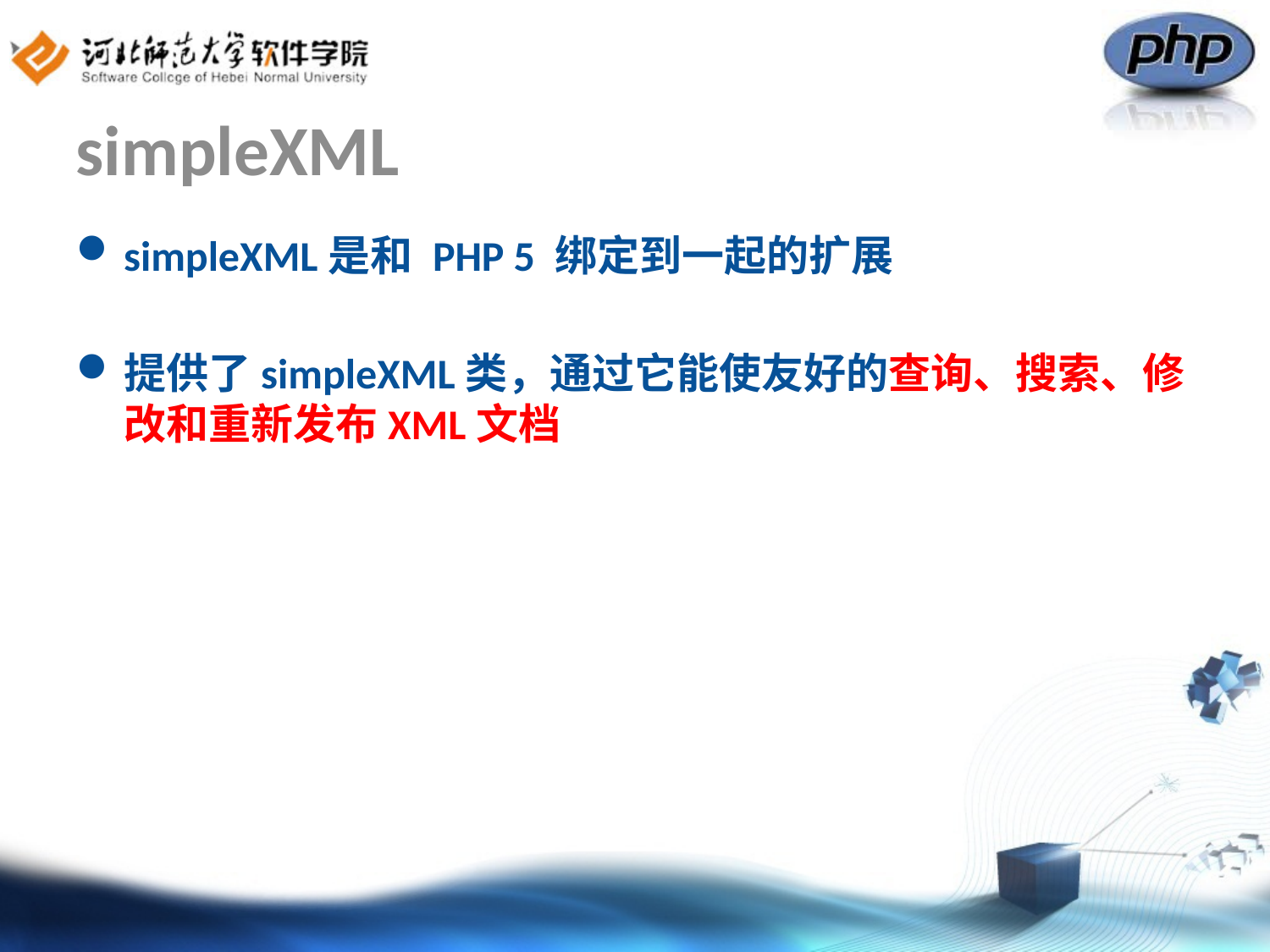

# simpleXML
simpleXML是和 PHP 5 绑定到一起的扩展

提供了simpleXML类，通过它能使友好的查询、搜索、修改和重新发布XML文档